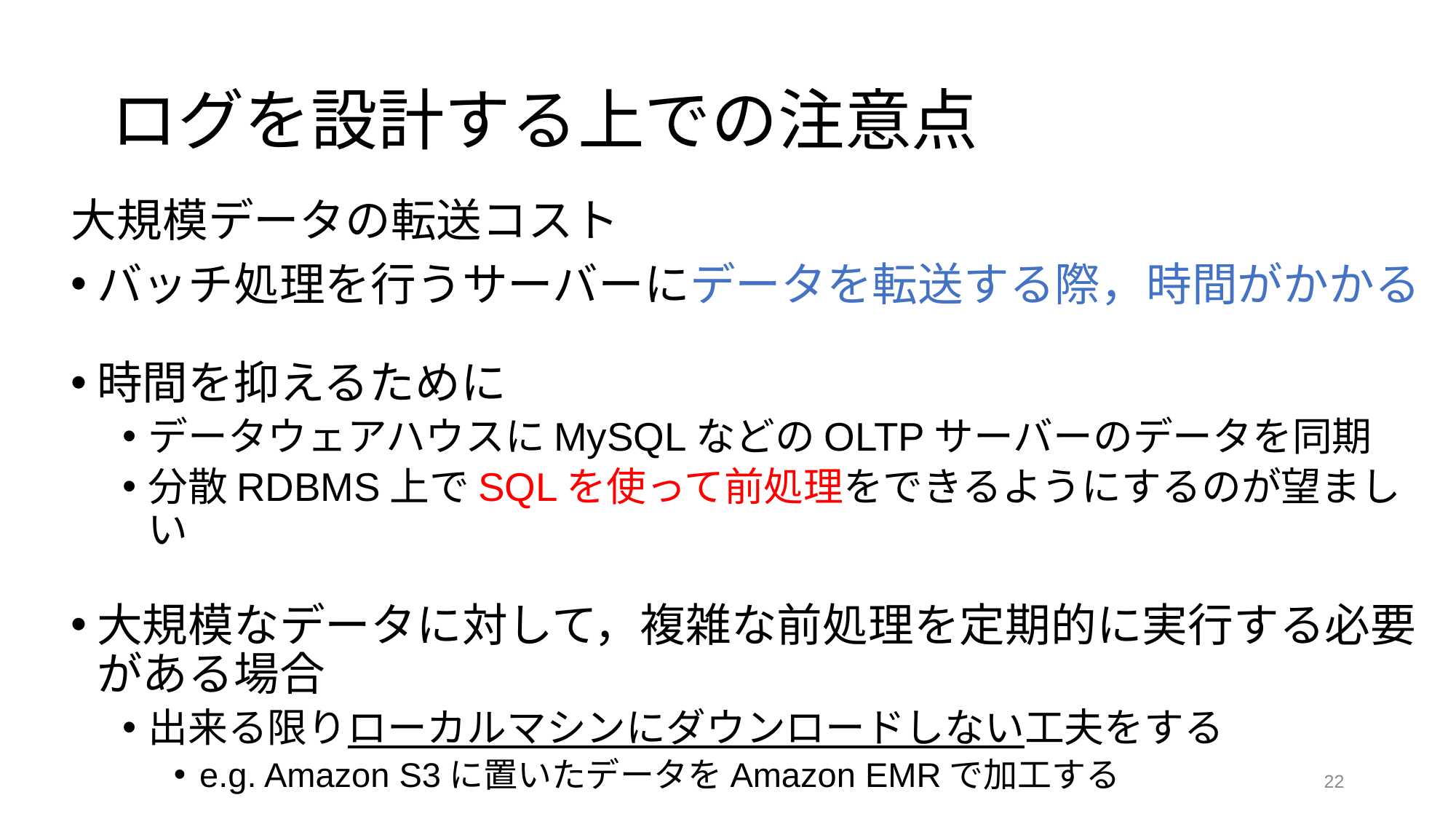

# ログを設計する上での注意点
大規模データの転送コスト
バッチ処理を行うサーバーにデータを転送する際，時間がかかる

時間を抑えるために
データウェアハウスにMySQLなどのOLTPサーバーのデータを同期
分散RDBMS上でSQLを使って前処理をできるようにするのが望ましい

大規模なデータに対して，複雑な前処理を定期的に実行する必要がある場合
出来る限りローカルマシンにダウンロードしない工夫をする
e.g. Amazon S3に置いたデータをAmazon EMRで加工する

22